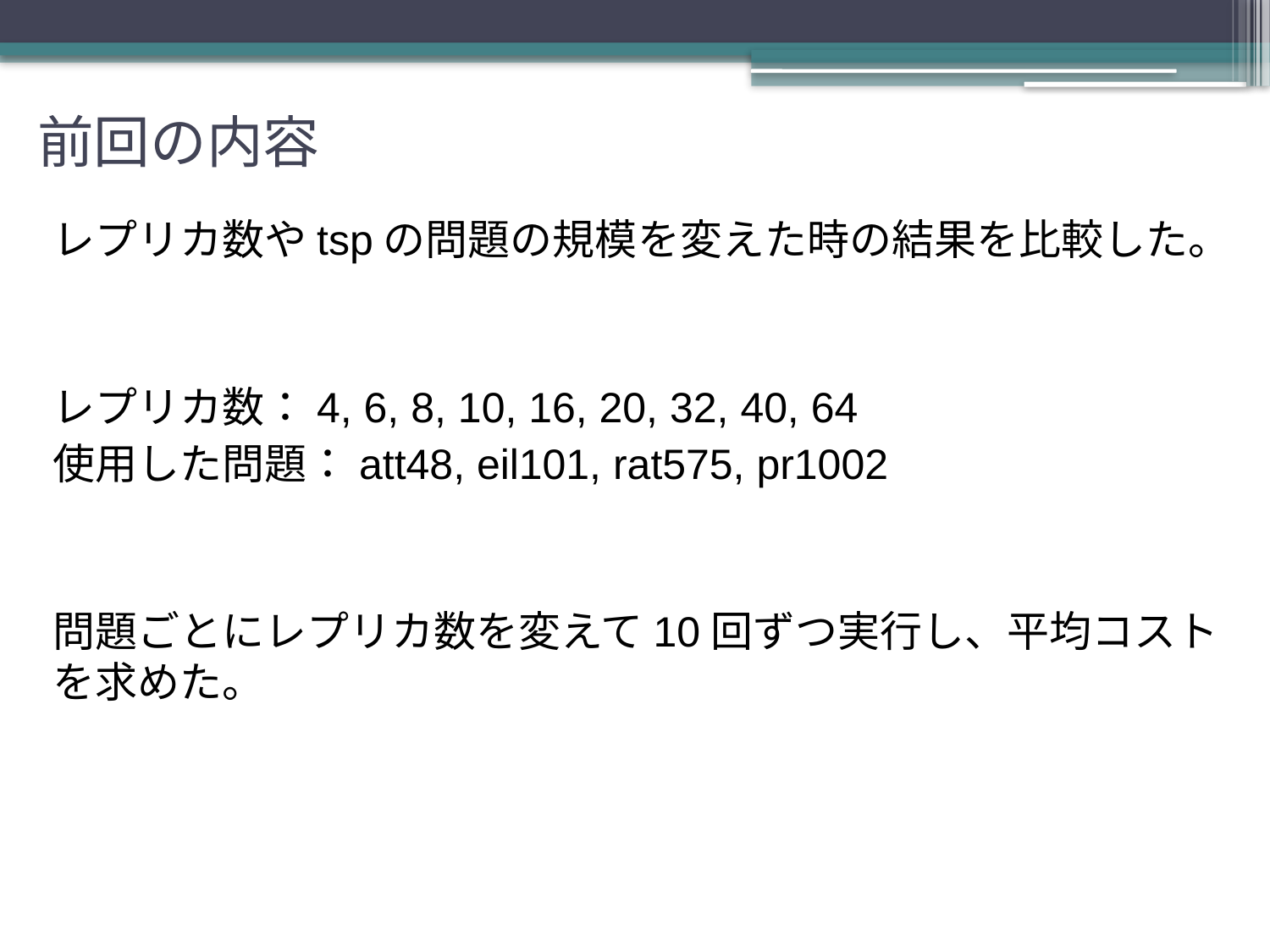

# 前回の内容
レプリカ数やtspの問題の規模を変えた時の結果を比較した。

レプリカ数：4, 6, 8, 10, 16, 20, 32, 40, 64
使用した問題：att48, eil101, rat575, pr1002

問題ごとにレプリカ数を変えて10回ずつ実行し、平均コストを求めた。